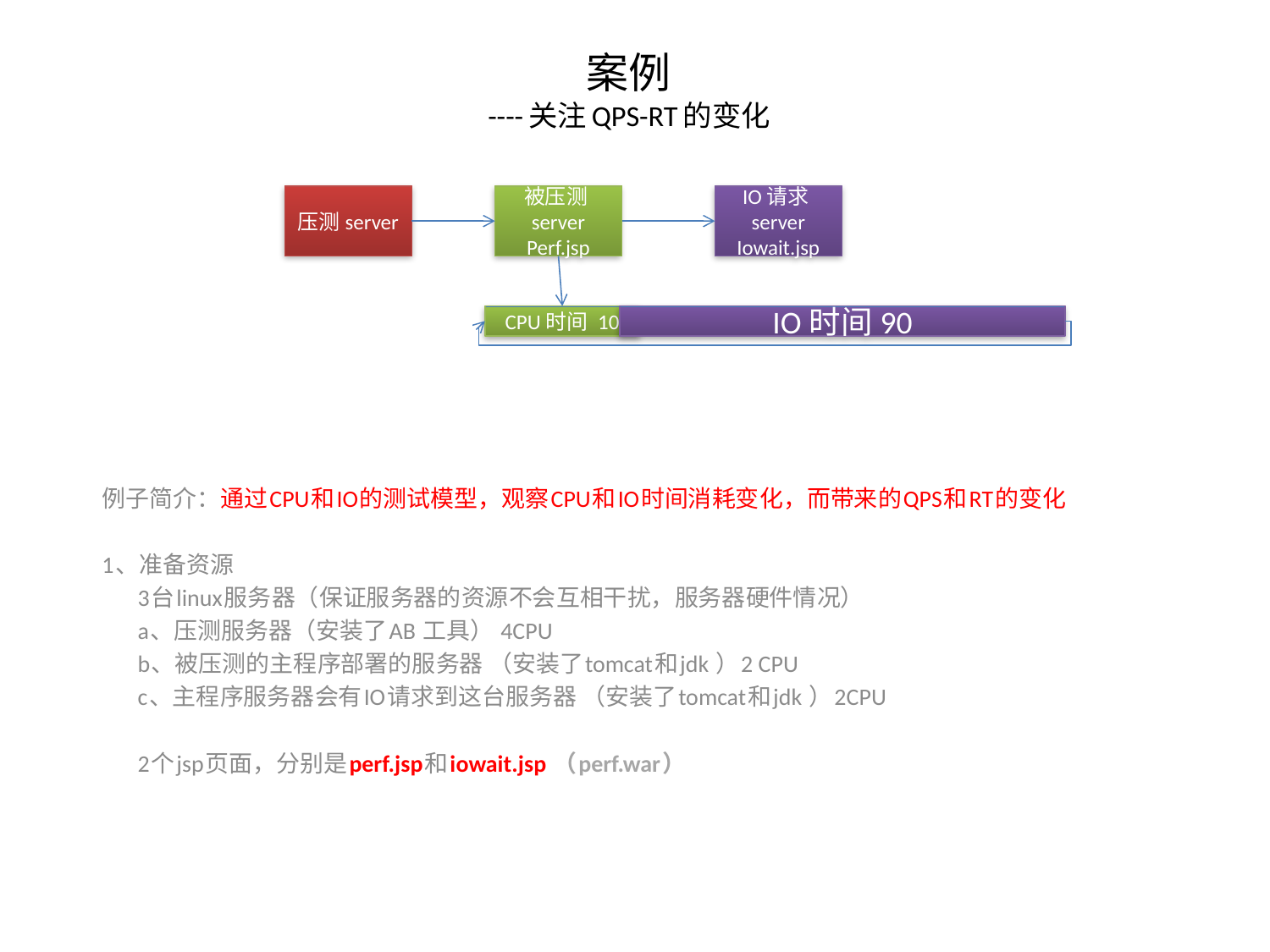

# 案例 ----关注QPS-RT的变化
压测server
被压测server
Perf.jsp
IO请求server
Iowait.jsp

例子简介：通过CPU和IO的测试模型，观察CPU和IO时间消耗变化，而带来的QPS和RT的变化

1、准备资源
	3台linux服务器（保证服务器的资源不会互相干扰，服务器硬件情况）
	a、压测服务器（安装了AB 工具） 4CPU
	b、被压测的主程序部署的服务器 （安装了tomcat和jdk ）2 CPU
	c、主程序服务器会有IO请求到这台服务器 （安装了tomcat和jdk ）2CPU

	2个jsp页面，分别是perf.jsp和iowait.jsp （perf.war）

CPU时间 10
IO时间90